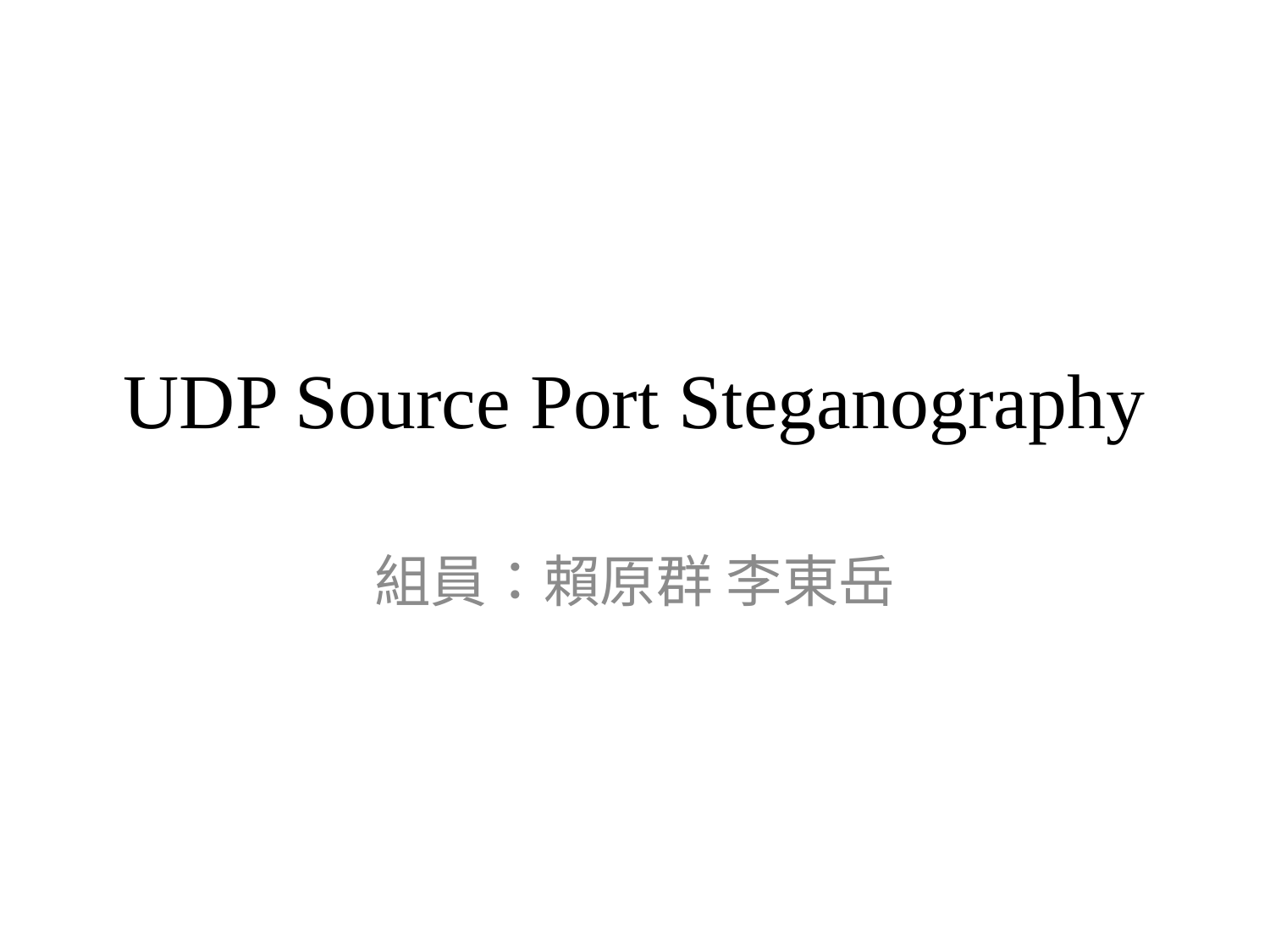

# UDP Source Port Steganography
組員：賴原群 李東岳